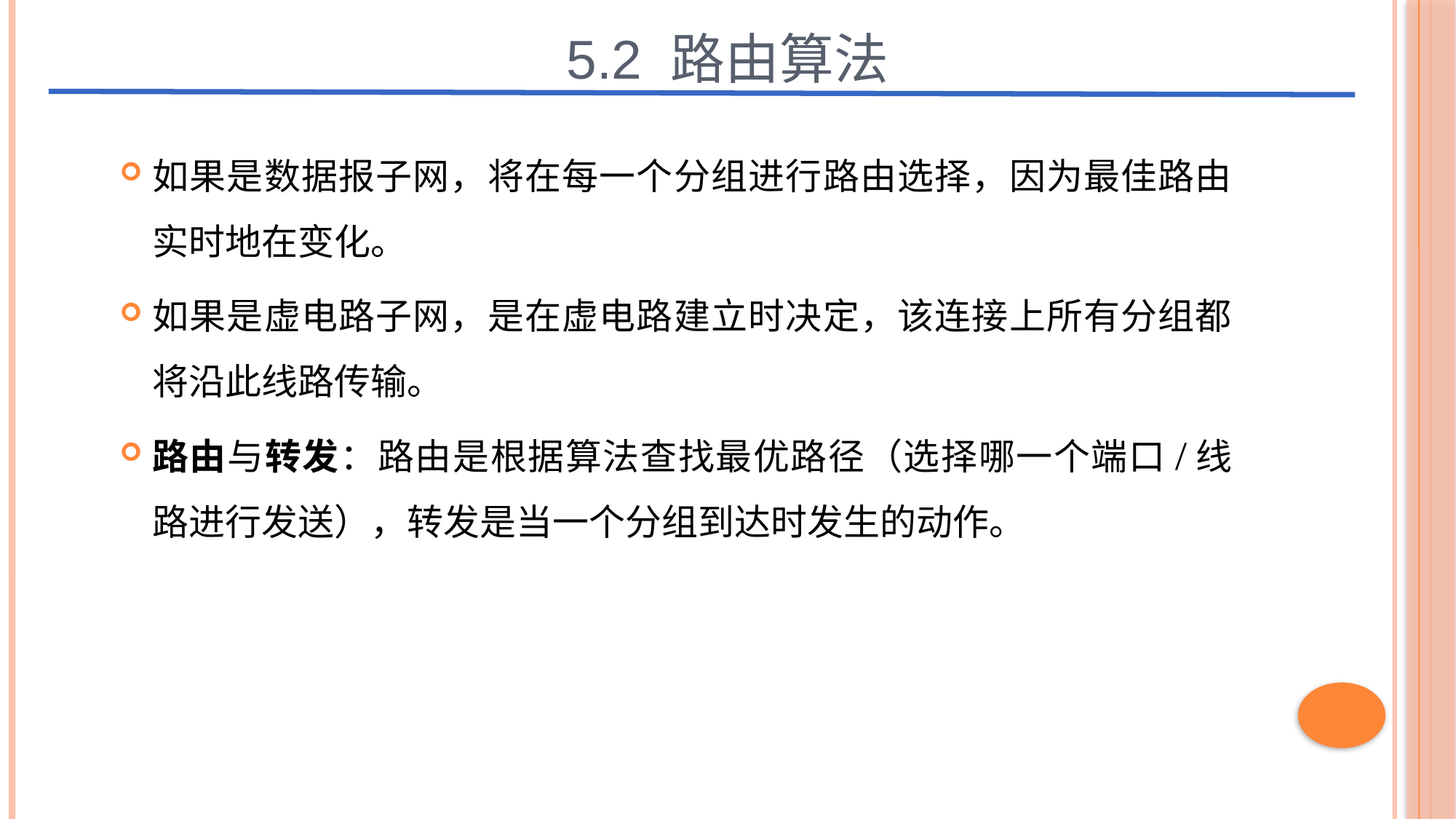

5.2 路由算法
如果是数据报子网，将在每一个分组进行路由选择，因为最佳路由实时地在变化。
如果是虚电路子网，是在虚电路建立时决定，该连接上所有分组都将沿此线路传输。
路由与转发：路由是根据算法查找最优路径（选择哪一个端口/线路进行发送），转发是当一个分组到达时发生的动作。